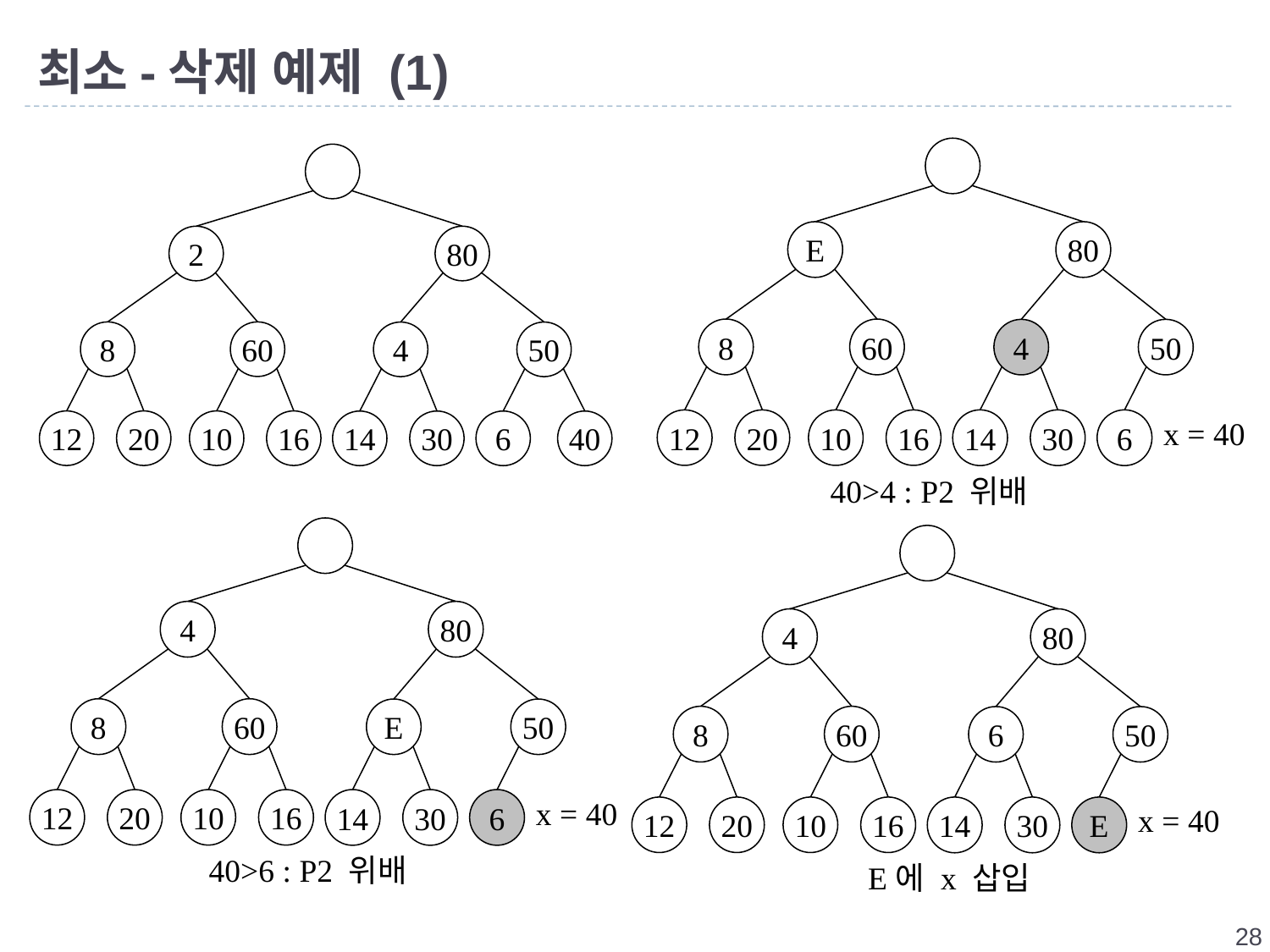

# 최소-삭제 예제 (1)

E
80
8
60
4
50
x = 40
12
20
10
16
14
30
6
40>4 : P2 위배

2
80
8
60
4
50
12
20
10
16
14
30
6
40

4
80
8
60
E
50
x = 40
12
20
10
16
14
30
6
40>6 : P2 위배

4
80
8
60
6
50
x = 40
12
20
10
16
14
30
E
E에 x 삽입
28